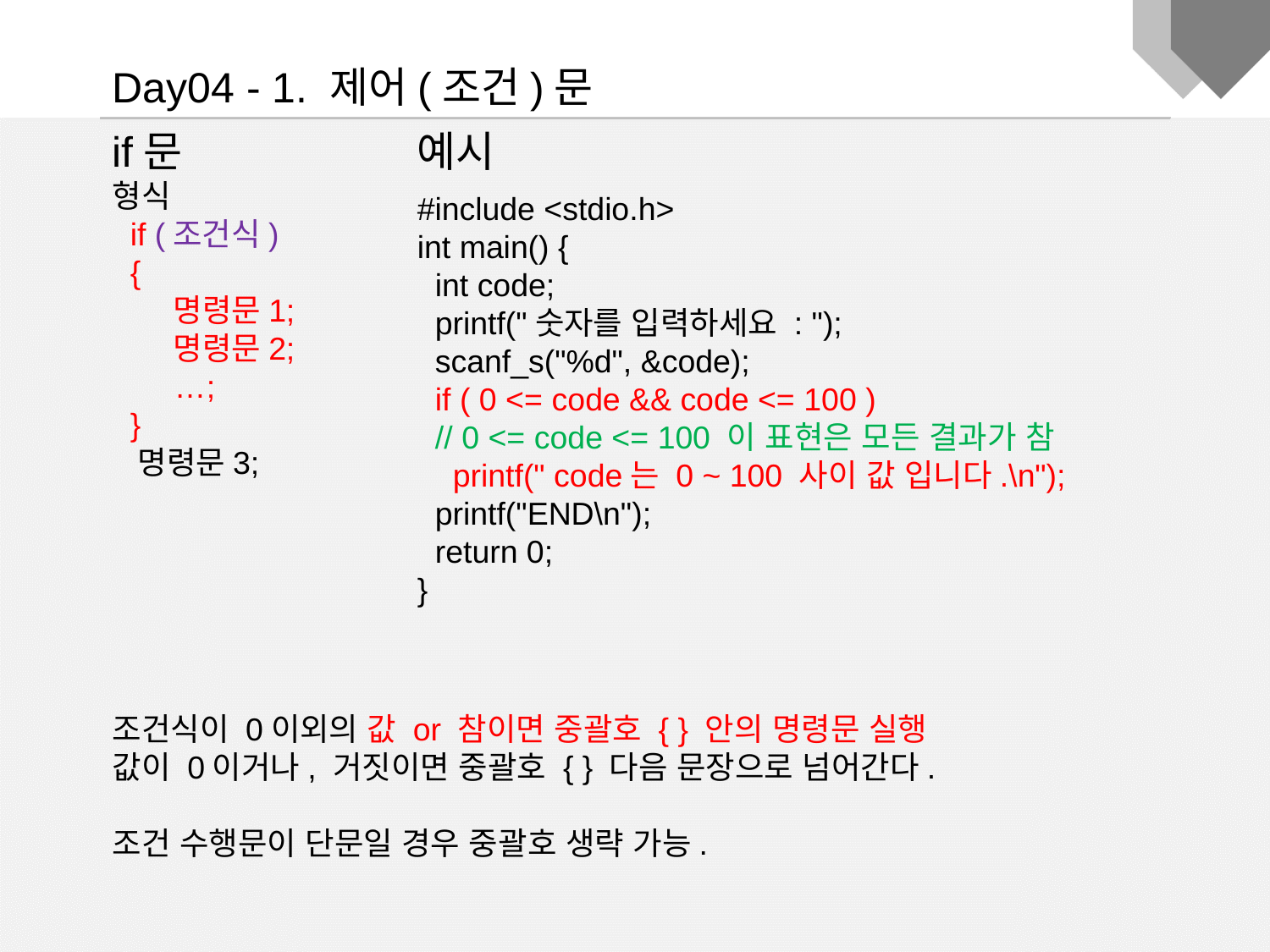

Day04 - 1. 제어(조건)문
if문
형식
  if (조건식)
  {
      명령문1;
      명령문2;
       …;
  }
  명령문3;

조건식이 0이외의 값 or 참이면 중괄호 { } 안의 명령문 실행
값이 0이거나, 거짓이면 중괄호 { } 다음 문장으로 넘어간다.

조건 수행문이 단문일 경우 중괄호 생략 가능.
예시
#include <stdio.h>
int main() {
  int code;
  printf("숫자를 입력하세요 : ");
  scanf_s("%d", &code);
  if ( 0 <= code && code <= 100 )
  // 0 <= code <= 100 이 표현은 모든 결과가 참
    printf(" code는 0 ~ 100 사이 값 입니다.\n");
  printf("END\n");
  return 0;
}